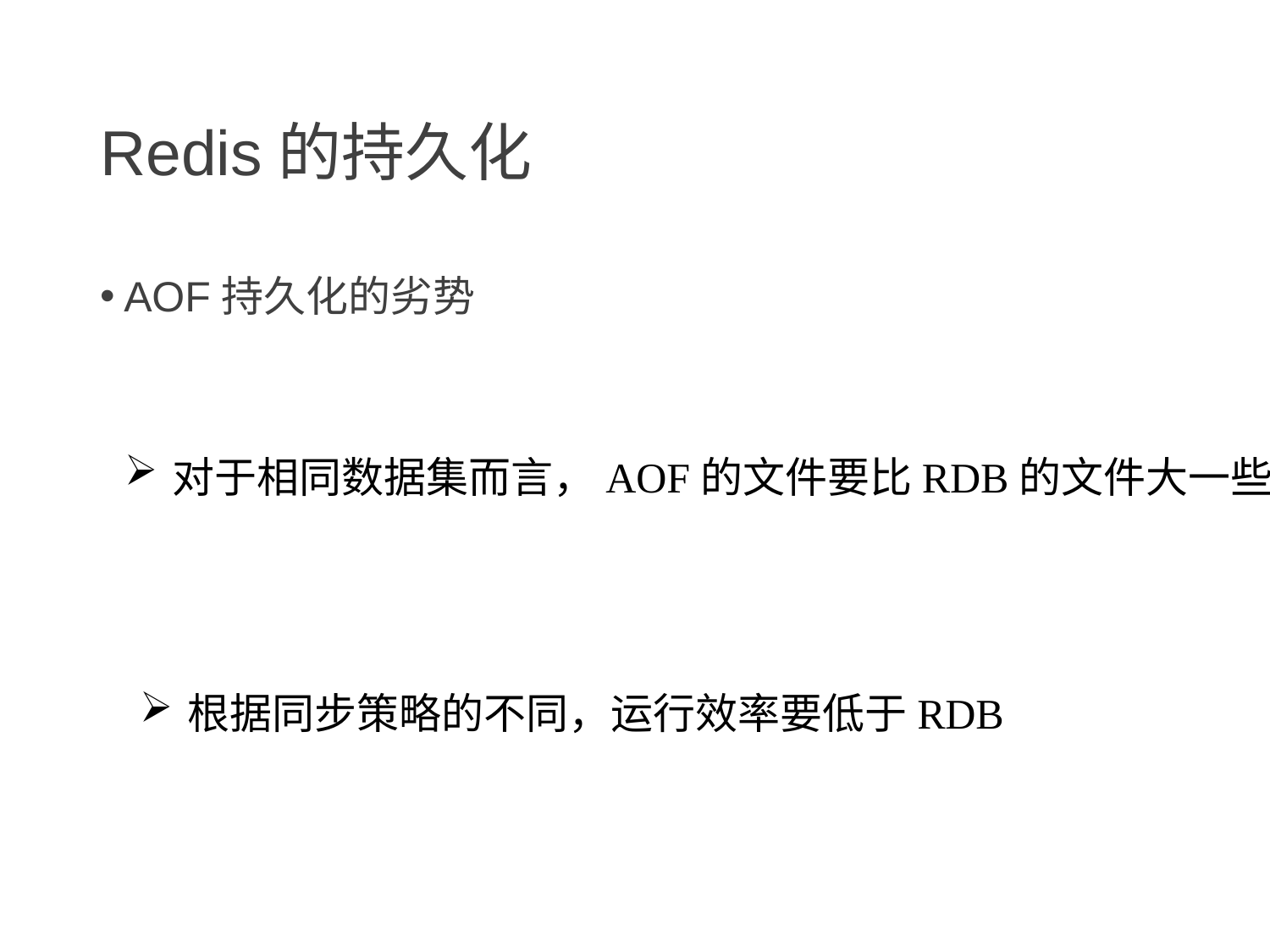

# Redis的持久化
AOF持久化的劣势
对于相同数据集而言，AOF的文件要比RDB的文件大一些
根据同步策略的不同，运行效率要低于RDB